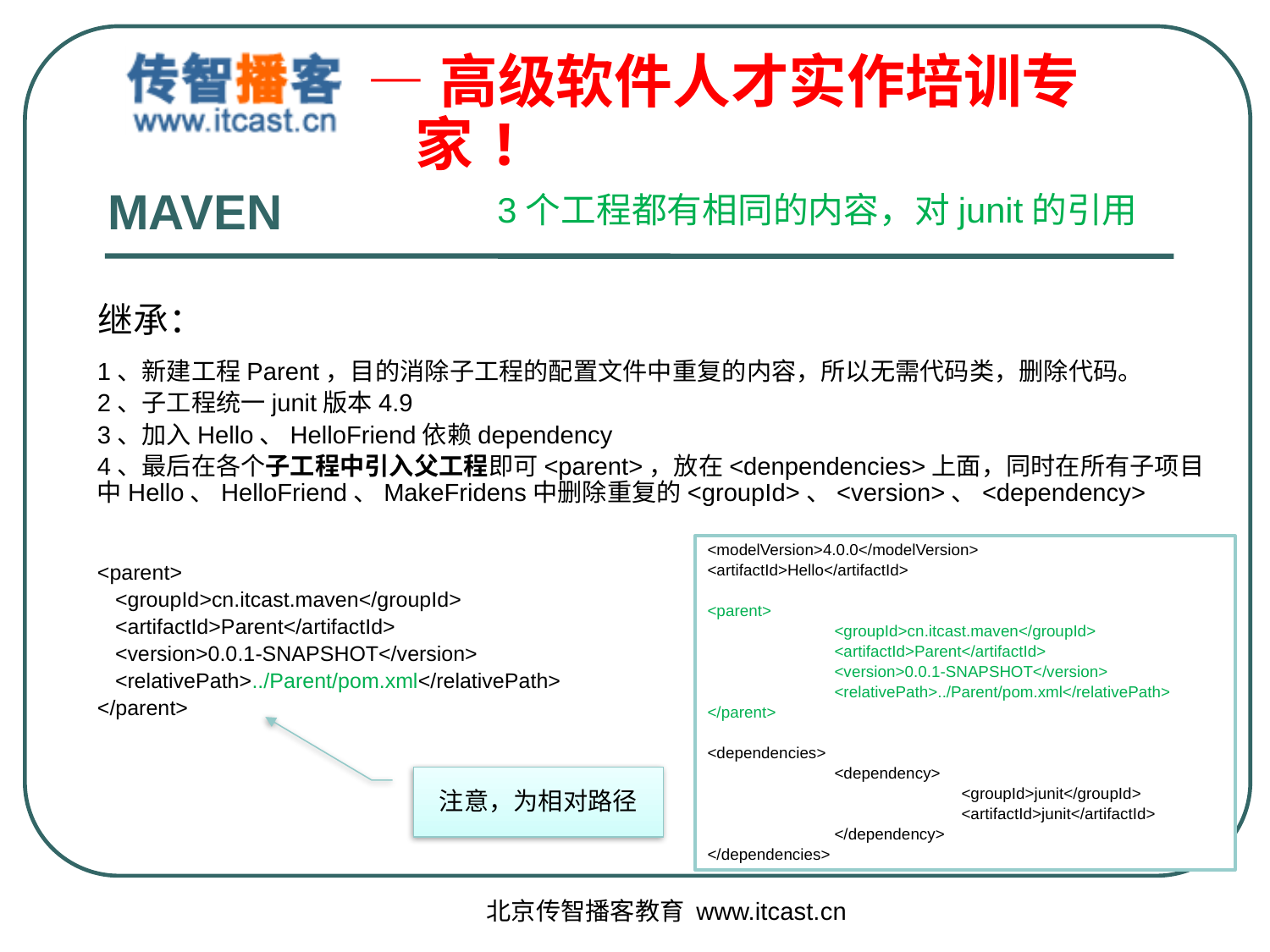

# MAVEN
3个工程都有相同的内容，对junit的引用
继承：
1、新建工程Parent，目的消除子工程的配置文件中重复的内容，所以无需代码类，删除代码。
2、子工程统一junit版本4.9
3、加入Hello、HelloFriend依赖dependency
4、最后在各个子工程中引入父工程即可<parent>，放在<denpendencies>上面，同时在所有子项目中Hello、HelloFriend、MakeFridens中删除重复的<groupId>、<version>、<dependency>

<modelVersion>4.0.0</modelVersion>
<artifactId>Hello</artifactId>

<parent>
	<groupId>cn.itcast.maven</groupId>
	<artifactId>Parent</artifactId>
	<version>0.0.1-SNAPSHOT</version>
	<relativePath>../Parent/pom.xml</relativePath>
</parent>

<dependencies>
	<dependency>
		<groupId>junit</groupId>
		<artifactId>junit</artifactId>
	</dependency>
</dependencies>
<parent>
   <groupId>cn.itcast.maven</groupId>
   <artifactId>Parent</artifactId>
   <version>0.0.1-SNAPSHOT</version>
   <relativePath>../Parent/pom.xml</relativePath>
</parent>
注意，为相对路径
北京传智播客教育 www.itcast.cn